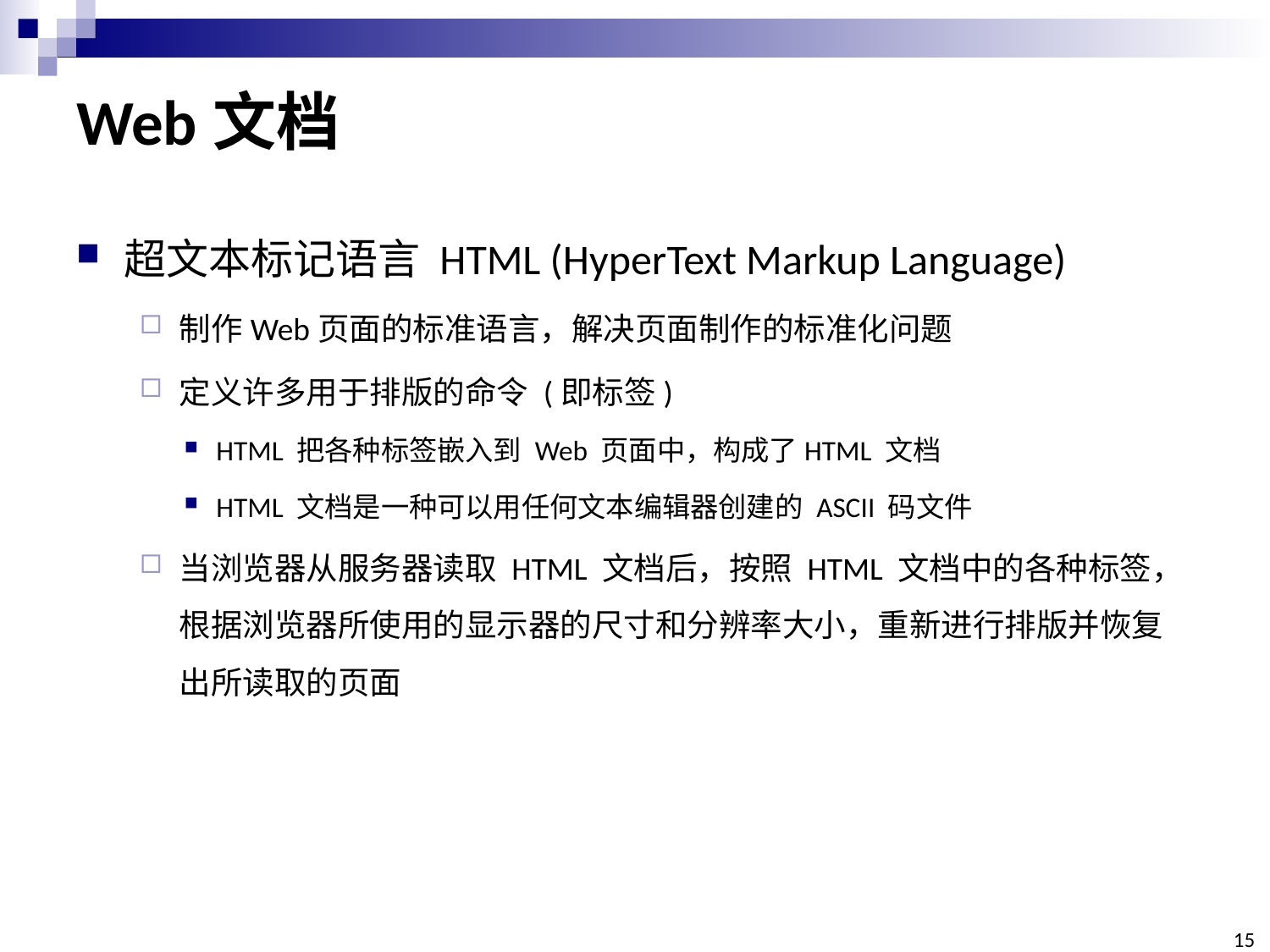

# Web文档
超文本标记语言 HTML (HyperText Markup Language)
制作Web页面的标准语言，解决页面制作的标准化问题
定义许多用于排版的命令 (即标签)
HTML 把各种标签嵌入到 Web 页面中，构成了HTML 文档
HTML 文档是一种可以用任何文本编辑器创建的 ASCII 码文件
当浏览器从服务器读取 HTML 文档后，按照 HTML 文档中的各种标签，根据浏览器所使用的显示器的尺寸和分辨率大小，重新进行排版并恢复出所读取的页面
15